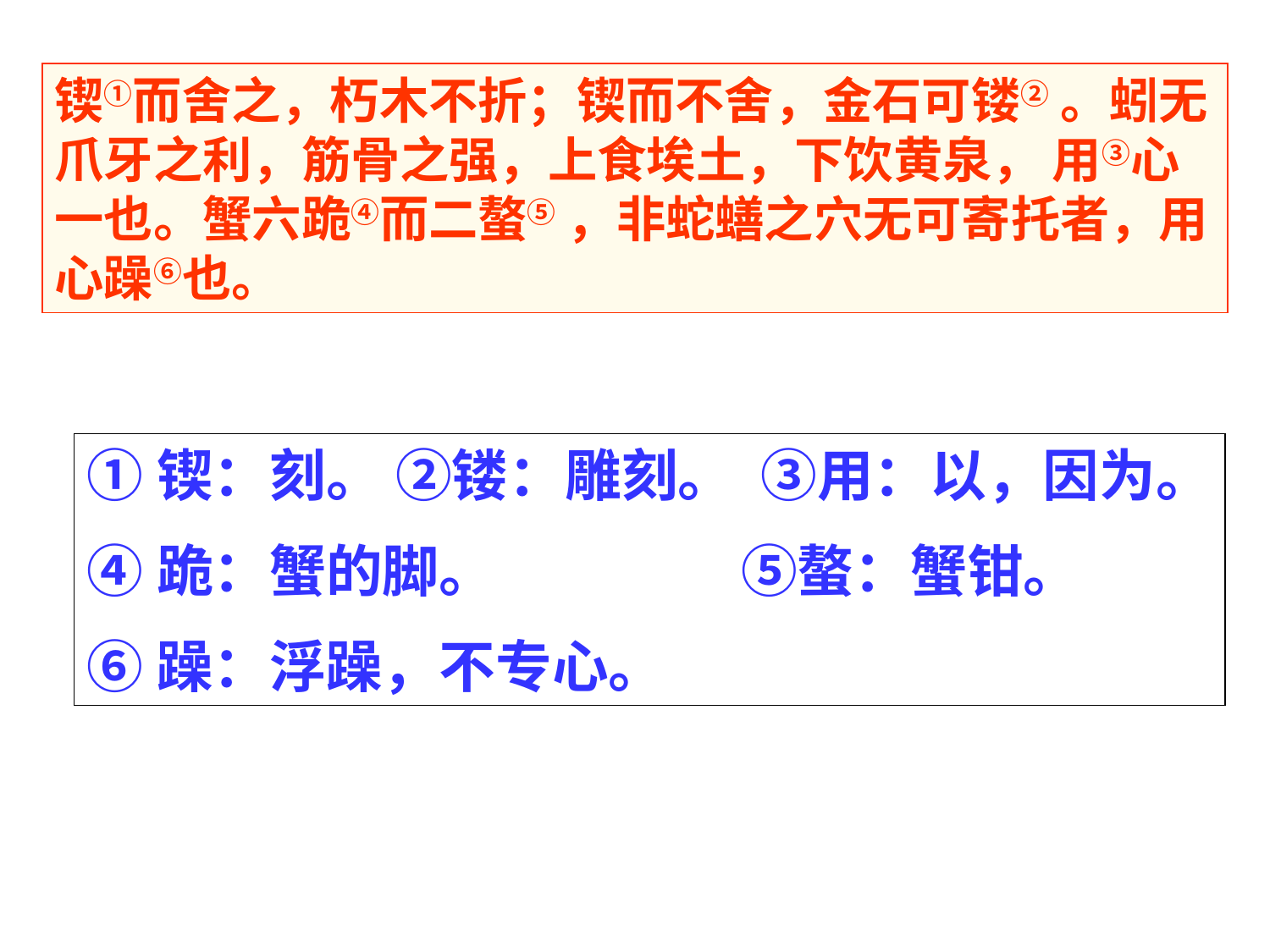

锲①而舍之，朽木不折；锲而不舍，金石可镂② 。蚓无爪牙之利，筋骨之强，上食埃土，下饮黄泉， 用③心一也。蟹六跪④而二螯⑤ ，非蛇蟮之穴无可寄托者，用心躁⑥也。
①锲：刻。 ②镂：雕刻。  ③用：以，因为。
④跪：蟹的脚。                   ⑤螯：蟹钳。
⑥躁：浮躁，不专心。